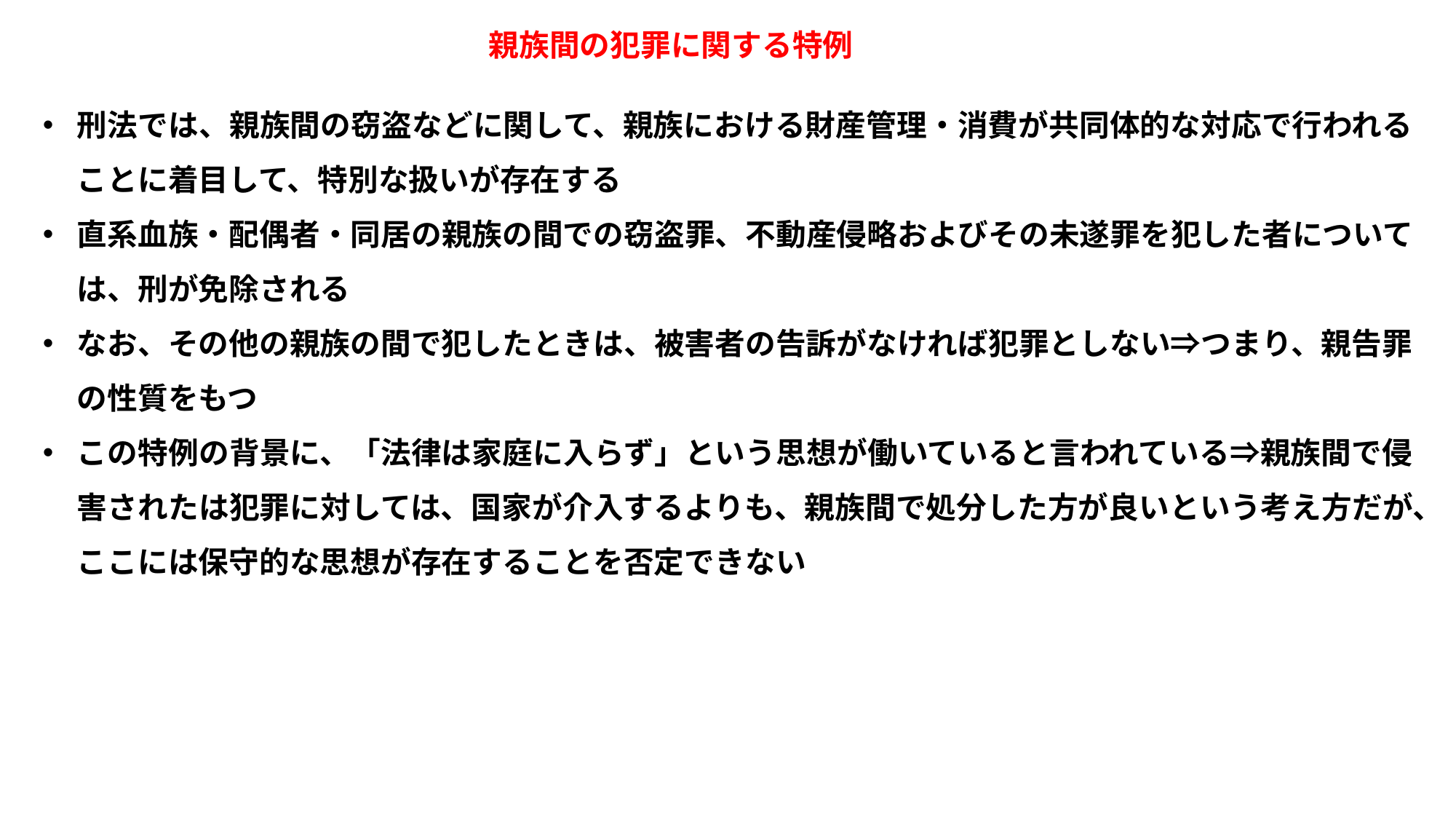

親族間の犯罪に関する特例
刑法では、親族間の窃盗などに関して、親族における財産管理・消費が共同体的な対応で行われることに着目して、特別な扱いが存在する
直系血族・配偶者・同居の親族の間での窃盗罪、不動産侵略およびその未遂罪を犯した者については、刑が免除される
なお、その他の親族の間で犯したときは、被害者の告訴がなければ犯罪としない⇒つまり、親告罪の性質をもつ
この特例の背景に、「法律は家庭に入らず」という思想が働いていると言われている⇒親族間で侵害されたは犯罪に対しては、国家が介入するよりも、親族間で処分した方が良いという考え方だが、ここには保守的な思想が存在することを否定できない